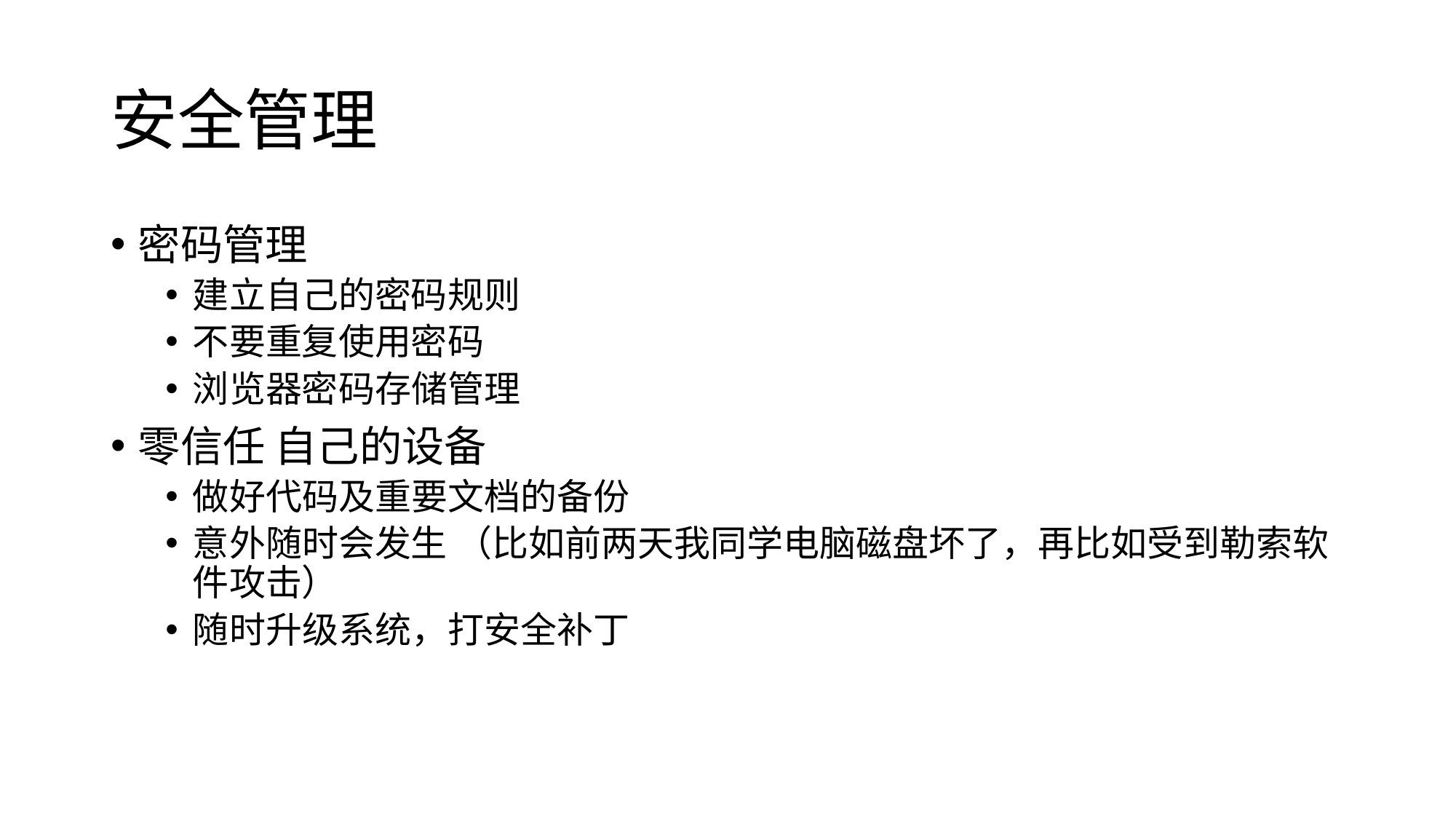

# 安全管理
密码管理
建立自己的密码规则
不要重复使用密码
浏览器密码存储管理
零信任 自己的设备
做好代码及重要文档的备份
意外随时会发生 （比如前两天我同学电脑磁盘坏了，再比如受到勒索软件攻击）
随时升级系统，打安全补丁